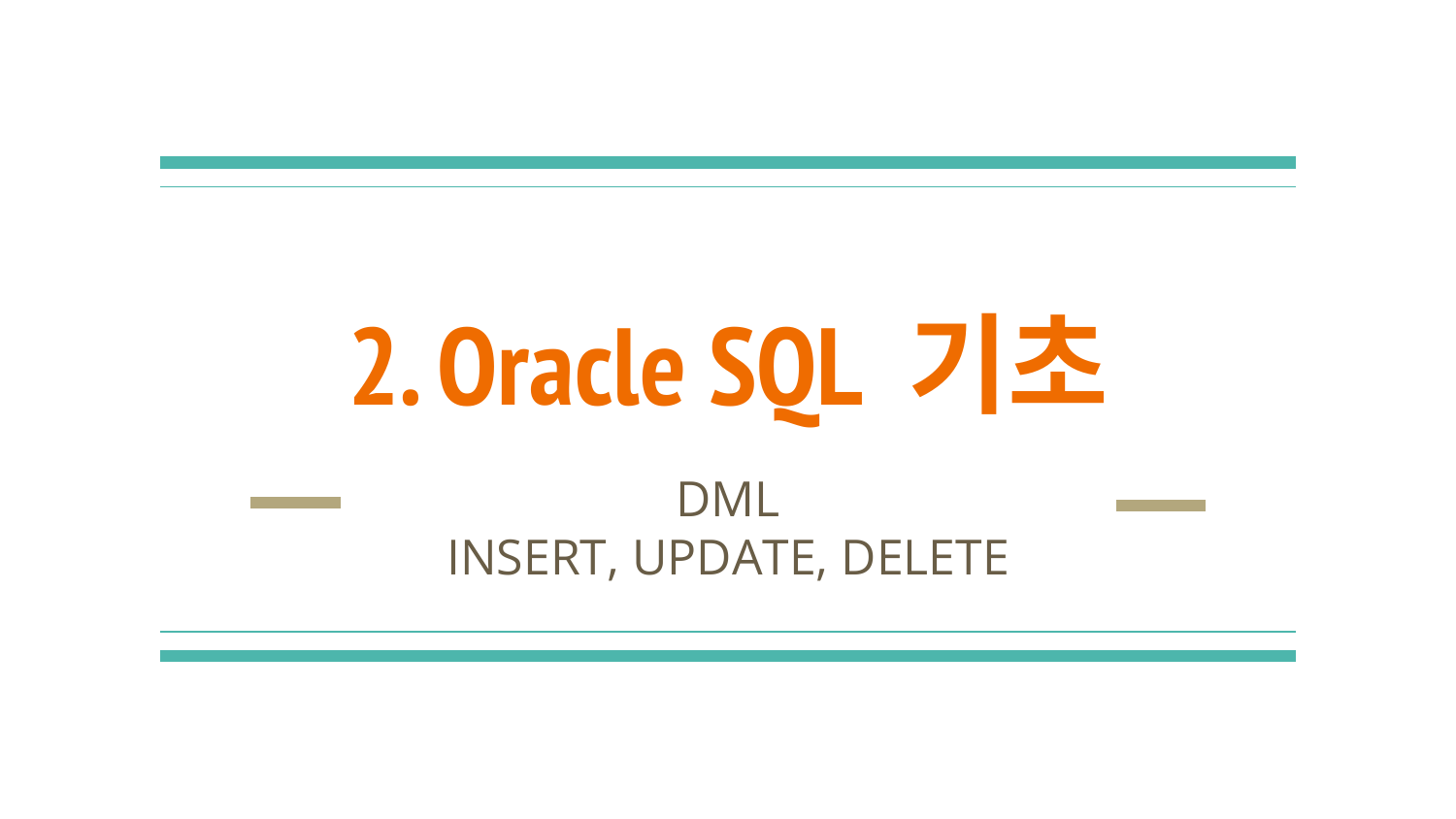

# 2. Oracle SQL 기초
DML
INSERT, UPDATE, DELETE